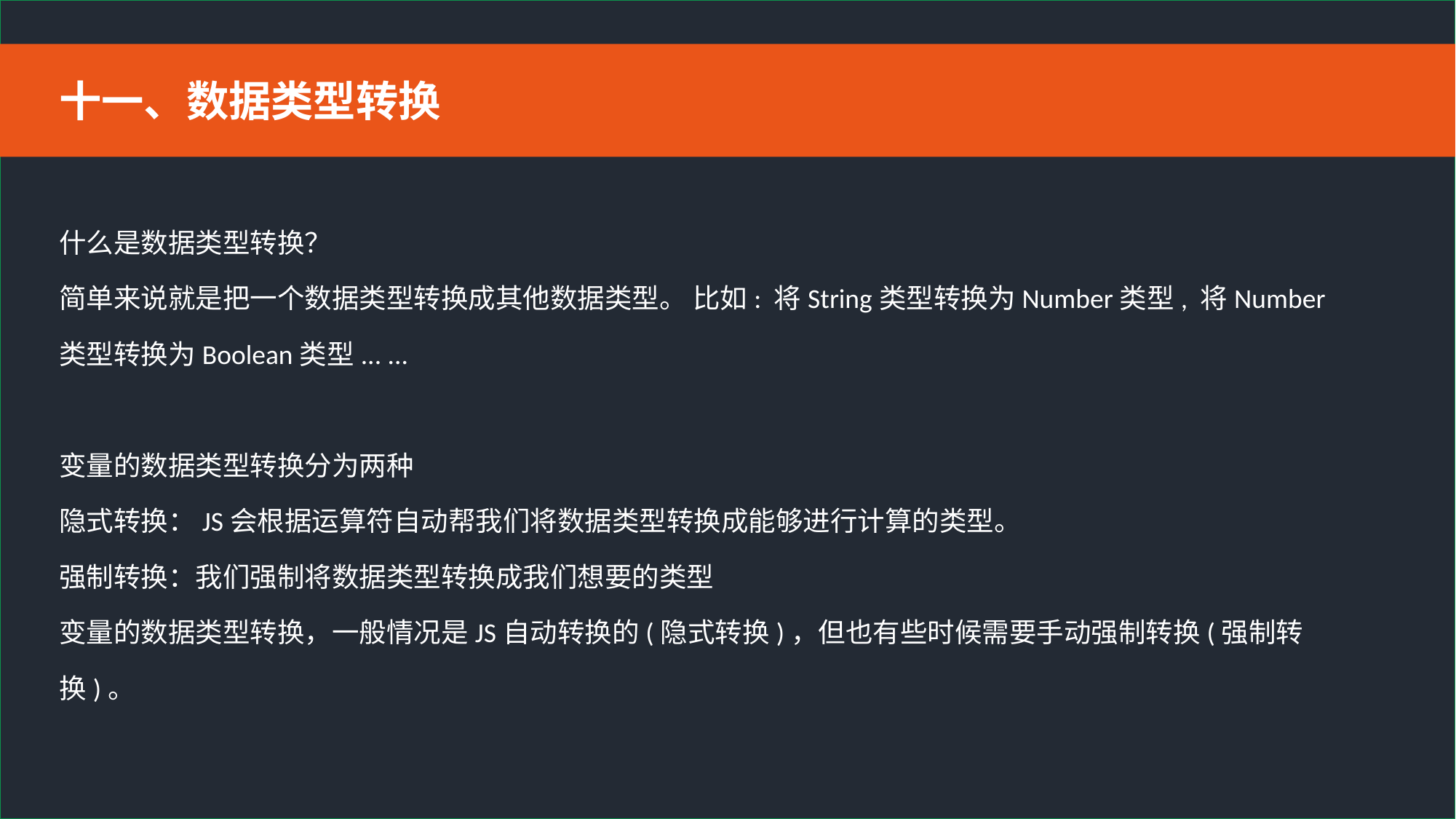

十一、数据类型转换
什么是数据类型转换？
简单来说就是把一个数据类型转换成其他数据类型。 比如: 将String类型转换为Number类型, 将Number类型转换为Boolean类型... ...

变量的数据类型转换分为两种
隐式转换：JS会根据运算符自动帮我们将数据类型转换成能够进行计算的类型。
强制转换：我们强制将数据类型转换成我们想要的类型
变量的数据类型转换，一般情况是JS自动转换的(隐式转换)，但也有些时候需要手动强制转换(强制转换)。